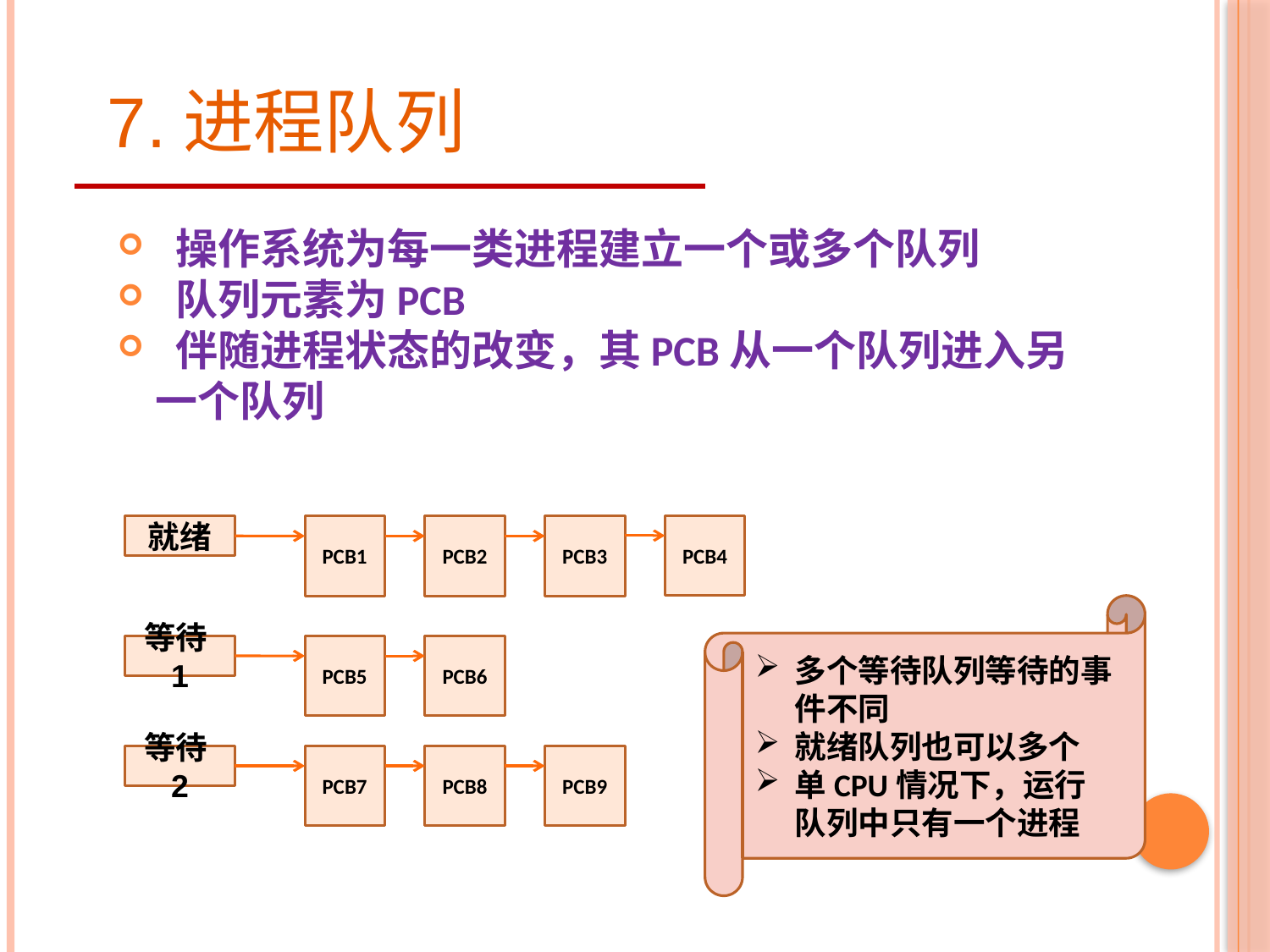

# 7.进程队列
 操作系统为每一类进程建立一个或多个队列
 队列元素为PCB
 伴随进程状态的改变，其PCB从一个队列进入另一个队列
PCB4
就绪
PCB1
PCB2
PCB3
多个等待队列等待的事件不同
就绪队列也可以多个
单CPU情况下，运行队列中只有一个进程
等待1
PCB5
PCB6
等待2
PCB7
PCB8
PCB9